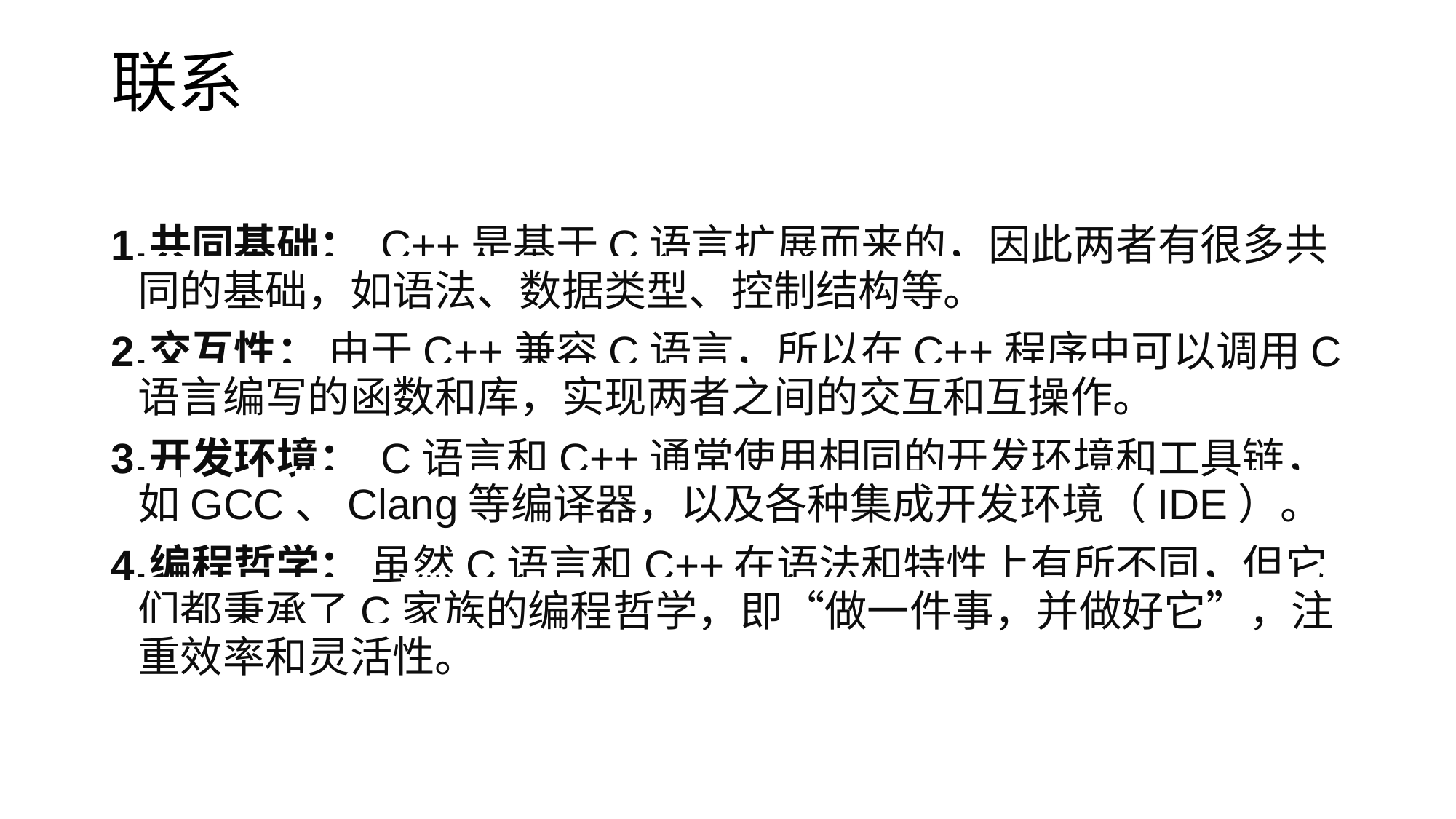

# 联系
共同基础： C++是基于C语言扩展而来的，因此两者有很多共同的基础，如语法、数据类型、控制结构等。
交互性： 由于C++兼容C语言，所以在C++程序中可以调用C语言编写的函数和库，实现两者之间的交互和互操作。
开发环境： C语言和C++通常使用相同的开发环境和工具链，如GCC、Clang等编译器，以及各种集成开发环境（IDE）。
编程哲学： 虽然C语言和C++在语法和特性上有所不同，但它们都秉承了C家族的编程哲学，即“做一件事，并做好它”，注重效率和灵活性。